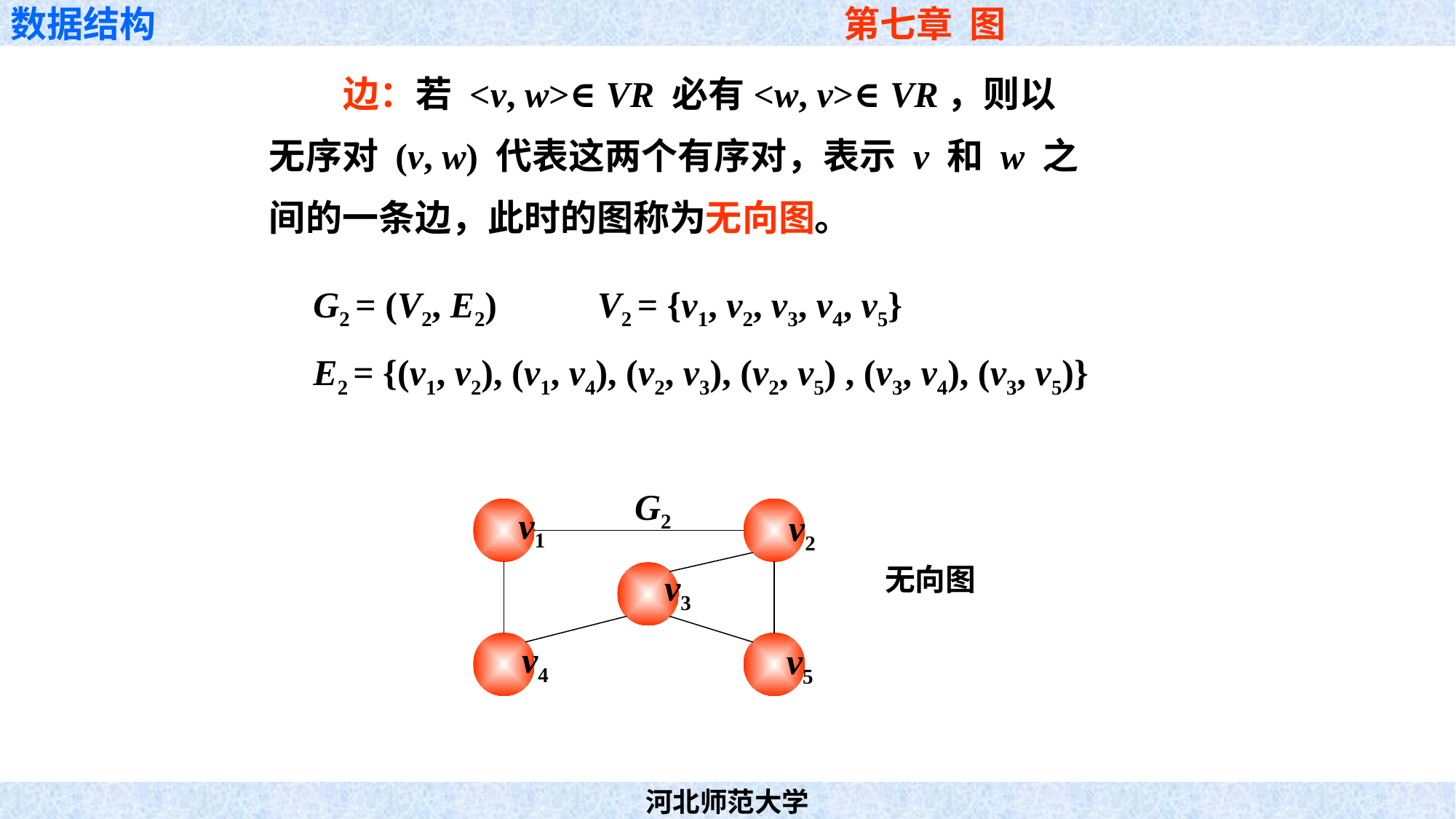

边：若 <v, w>∈VR 必有<w, v>∈VR，则以
无序对 (v, w) 代表这两个有序对，表示 v 和 w 之
间的一条边，此时的图称为无向图。
G2 = (V2, E2)           V2 = {v1, v2, v3, v4, v5}
E2 = {(v1, v2), (v1, v4), (v2, v3), (v2, v5) , (v3, v4), (v3, v5)}
G2
v1

v2
v3

v4

v5
无向图